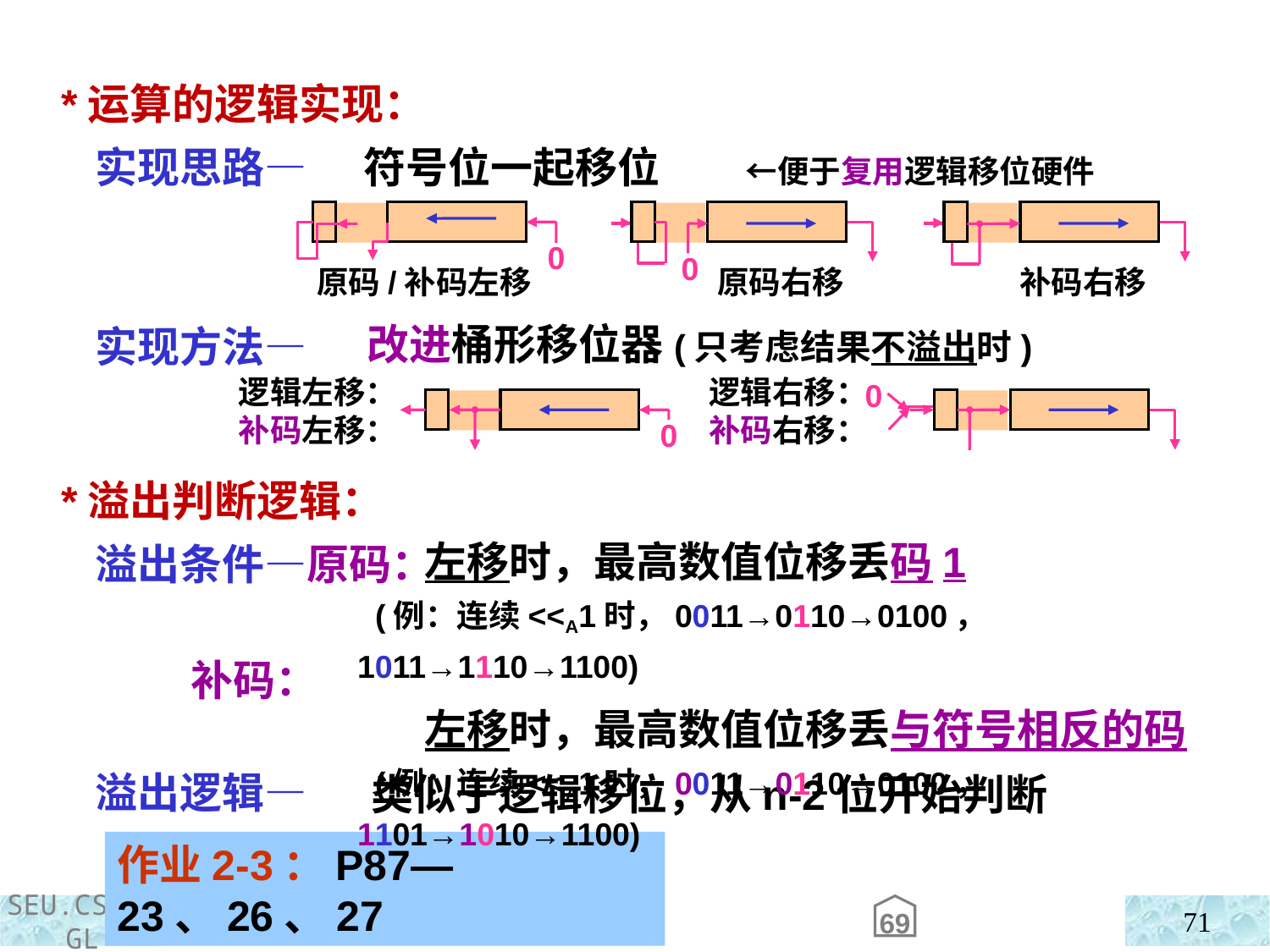

*运算的逻辑实现：
     实现思路—

     实现方法—

  *溢出判断逻辑：
     溢出条件—原码：

               补码：

     溢出逻辑—
符号位一起移位         ←便于复用逻辑移位硬件

0
0
原码/补码左移
原码右移
补码右移
改进桶形移位器(只考虑结果不溢出时)
逻辑左移：
补码左移：
逻辑右移：
补码右移：
0

0
      左移时，最高数值位移丢码1
  (例：连续<<A1时，0011→0110→0100， 1011→1110→1100)
      左移时，最高数值位移丢与符号相反的码
  (例：连续<<A1时，0011→0110→0100， 1101→1010→1100)
类似于逻辑移位，从n-2位开始判断
作业2-3：P87—23、26、27
69
71